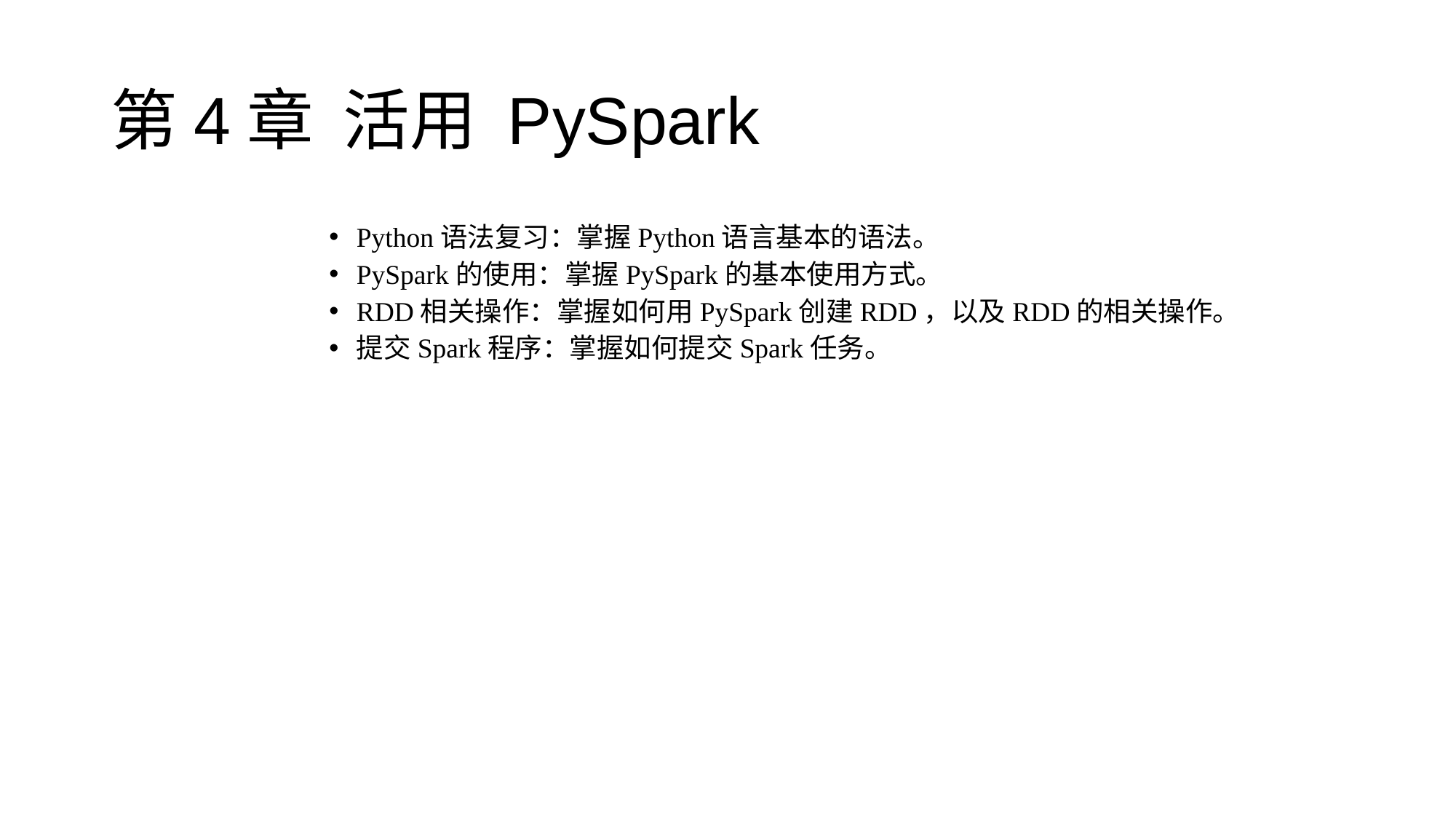

# 第4章  活用 PySpark
Python语法复习：掌握Python语言基本的语法。
PySpark的使用：掌握PySpark的基本使用方式。
RDD相关操作：掌握如何用PySpark创建RDD，以及RDD的相关操作。
提交Spark程序：掌握如何提交Spark任务。